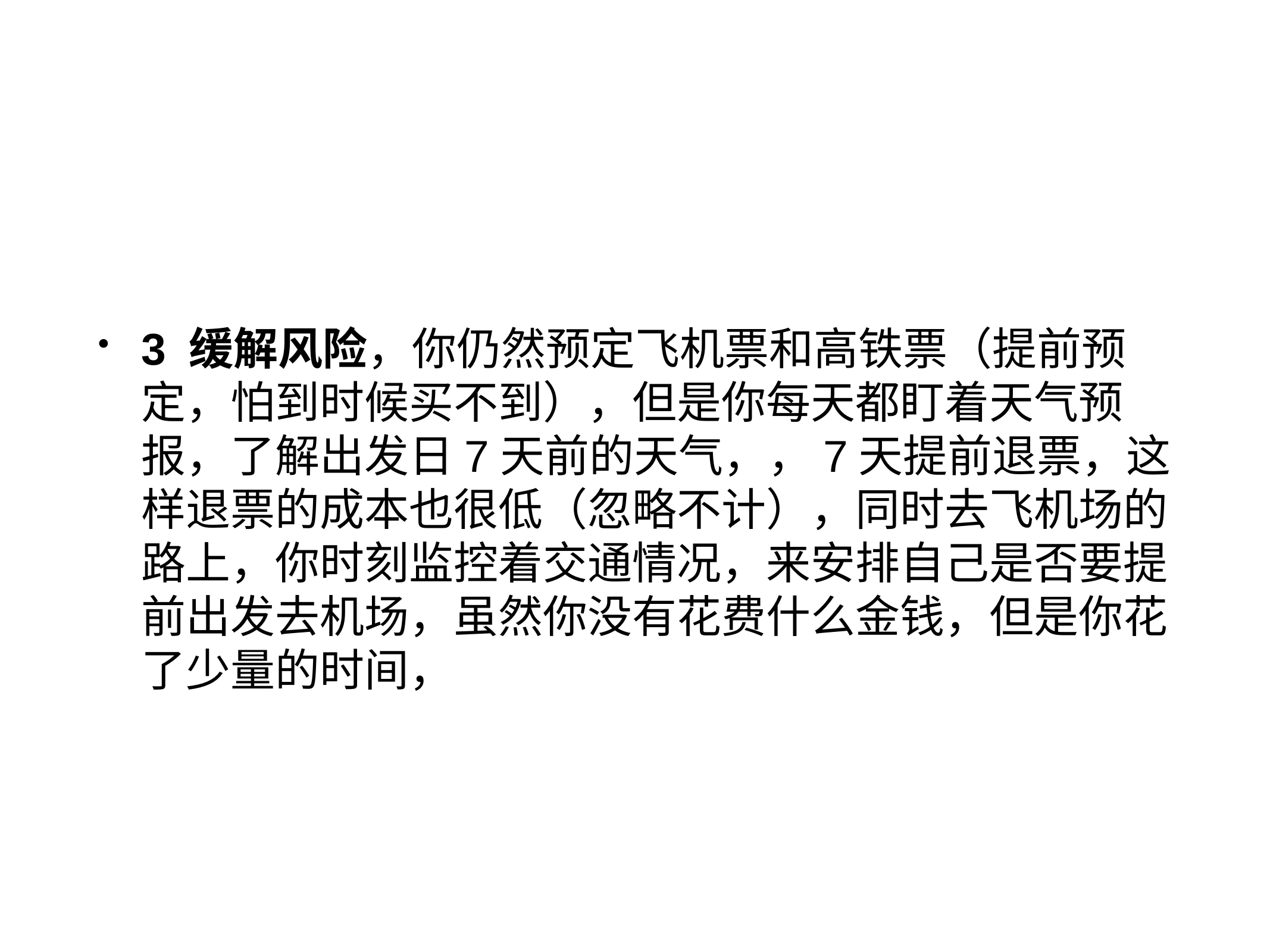

#
3 缓解风险，你仍然预定飞机票和高铁票（提前预定，怕到时候买不到），但是你每天都盯着天气预报，了解出发日7天前的天气，，7天提前退票，这样退票的成本也很低（忽略不计），同时去飞机场的路上，你时刻监控着交通情况，来安排自己是否要提前出发去机场，虽然你没有花费什么金钱，但是你花了少量的时间，